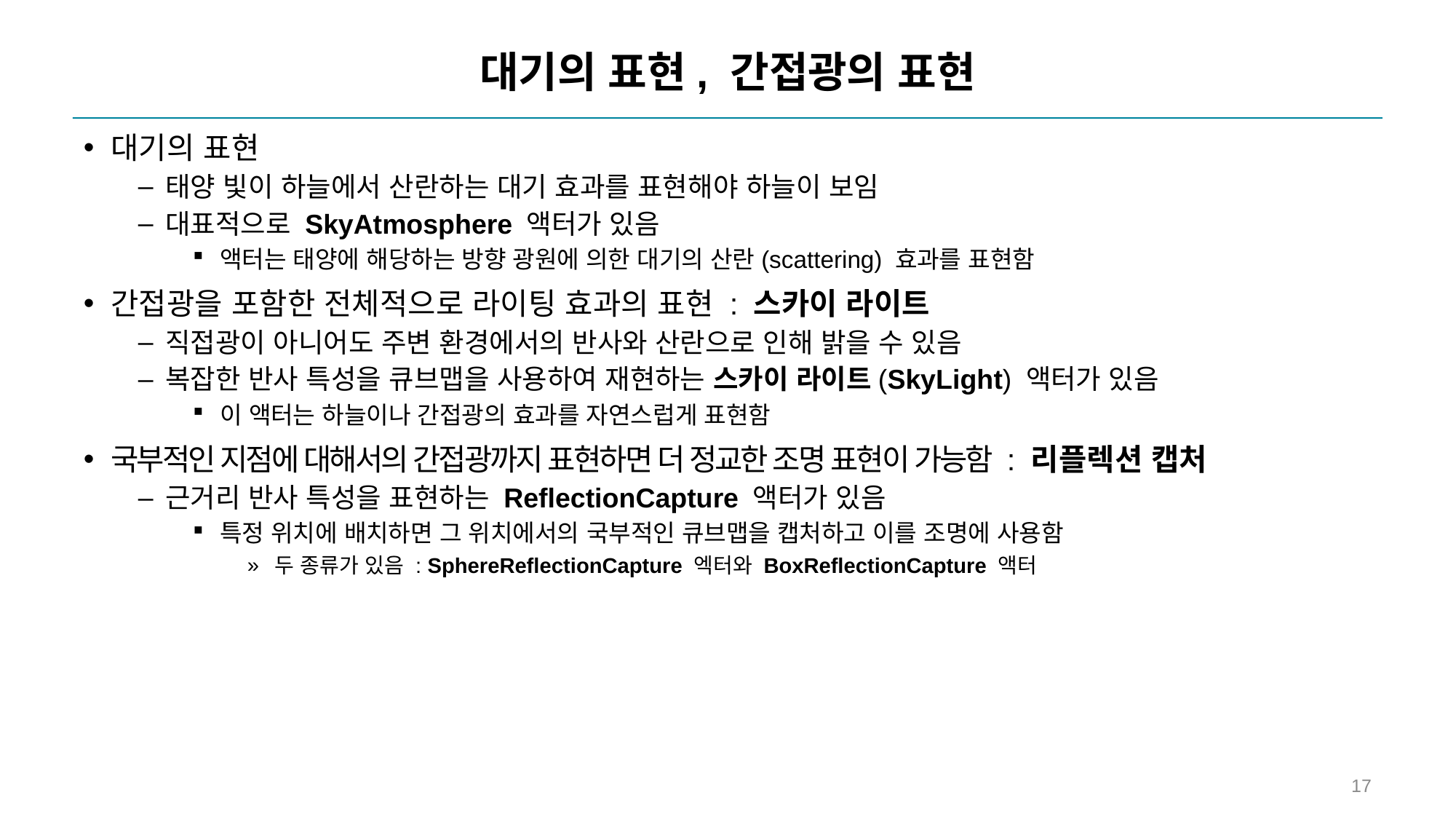

# 대기의 표현, 간접광의 표현
대기의 표현
태양 빛이 하늘에서 산란하는 대기 효과를 표현해야 하늘이 보임
대표적으로 SkyAtmosphere 액터가 있음
액터는 태양에 해당하는 방향 광원에 의한 대기의 산란(scattering) 효과를 표현함
간접광을 포함한 전체적으로 라이팅 효과의 표현 : 스카이 라이트
직접광이 아니어도 주변 환경에서의 반사와 산란으로 인해 밝을 수 있음
복잡한 반사 특성을 큐브맵을 사용하여 재현하는 스카이 라이트(SkyLight) 액터가 있음
이 액터는 하늘이나 간접광의 효과를 자연스럽게 표현함
국부적인 지점에 대해서의 간접광까지 표현하면 더 정교한 조명 표현이 가능함 : 리플렉션 캡처
근거리 반사 특성을 표현하는 ReflectionCapture 액터가 있음
특정 위치에 배치하면 그 위치에서의 국부적인 큐브맵을 캡처하고 이를 조명에 사용함
두 종류가 있음 : SphereReflectionCapture 엑터와 BoxReflectionCapture 액터

17